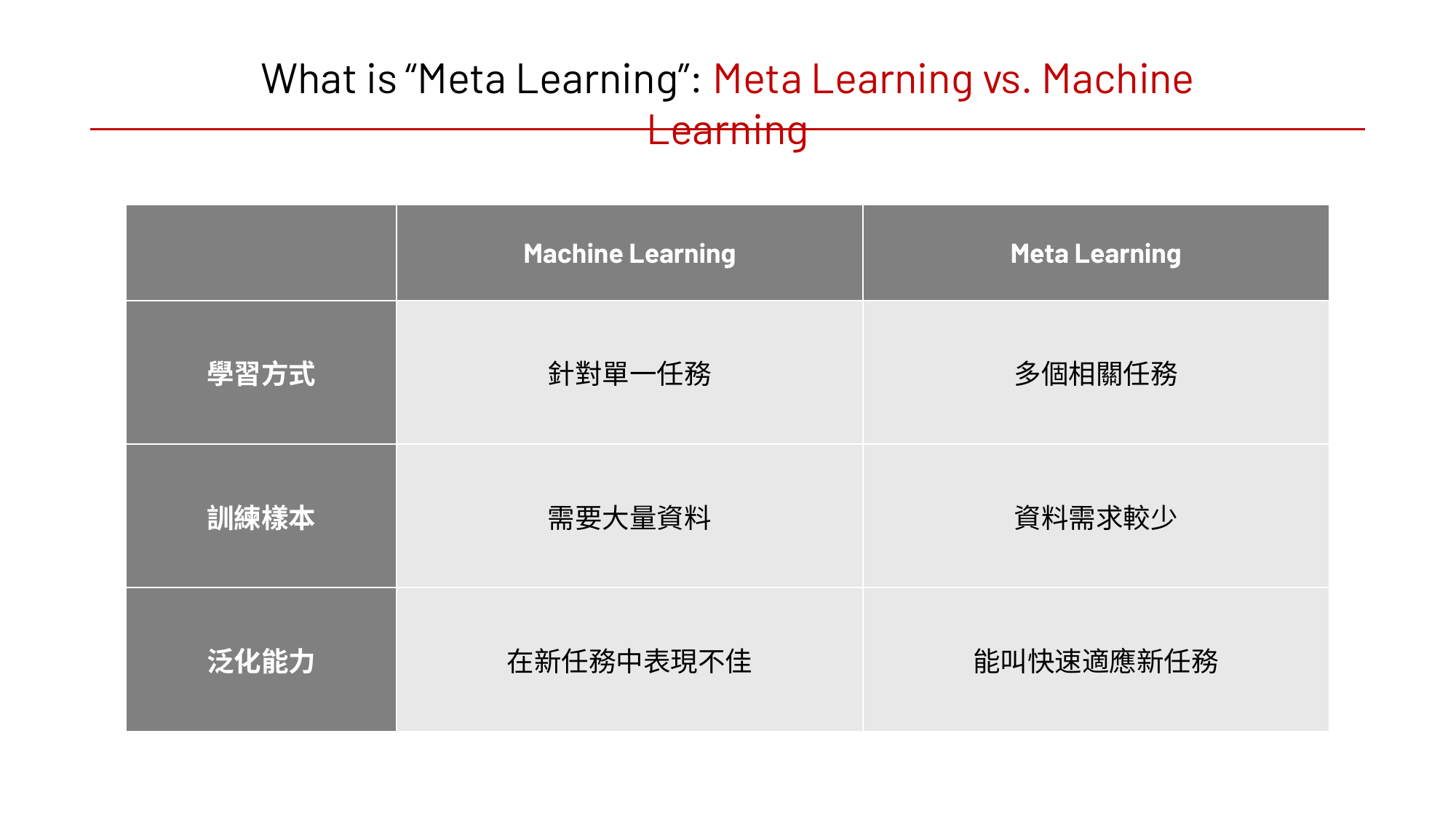

What is “Meta Learning”: Meta Learning vs. Machine Learning
|  | Machine Learning | Meta Learning |
| --- | --- | --- |
| 學習方式 | 針對單一任務 | 多個相關任務 |
| 訓練樣本 | 需要大量資料 | 資料需求較少 |
| 泛化能力 | 在新任務中表現不佳 | 能叫快速適應新任務 |